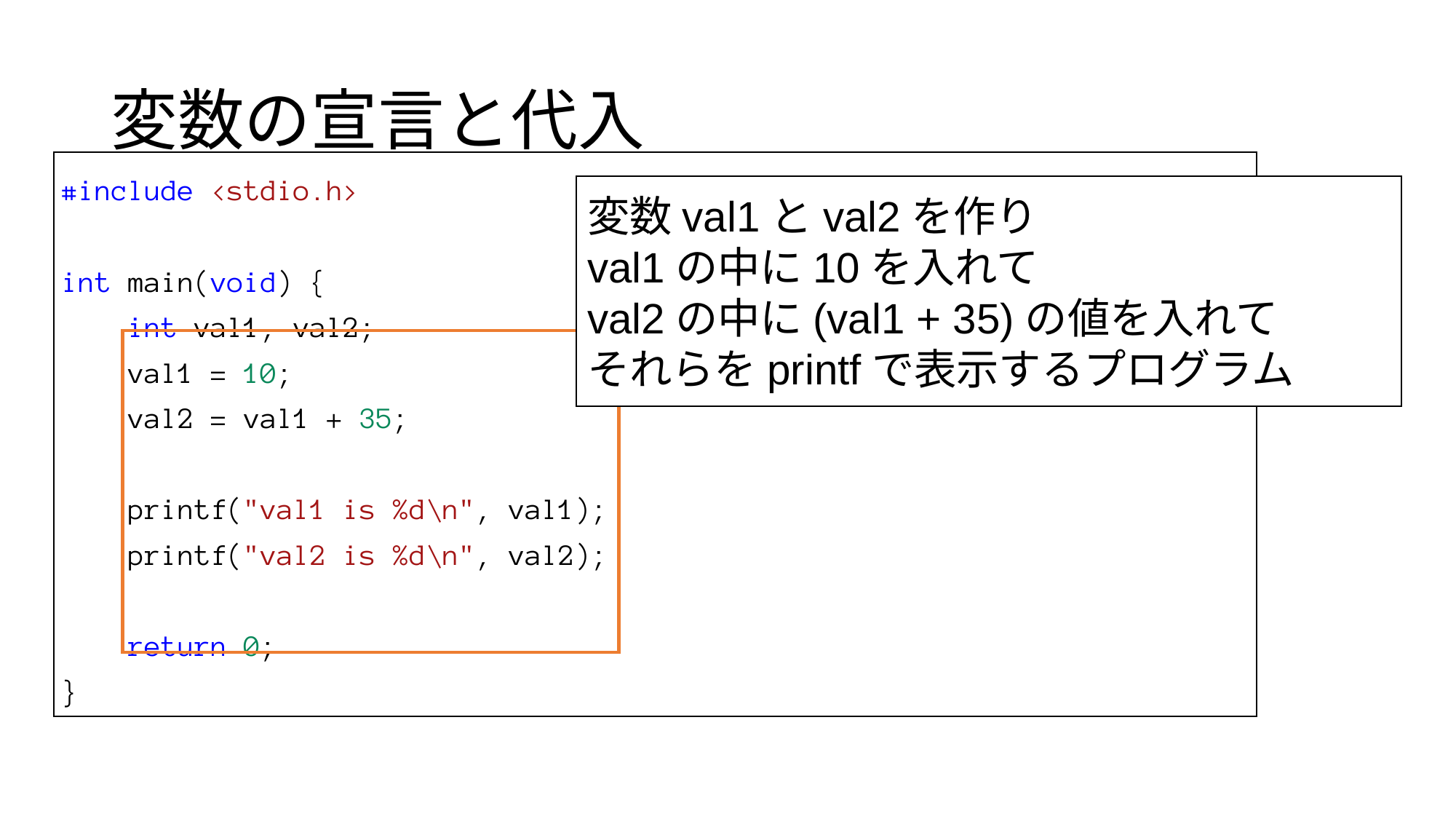

# 変数の宣言と代入
| #include <stdio.h>   int main(void) { int val1, val2; val1 = 10; val2 = val1 + 35;   printf("val1 is %d\n", val1); printf("val2 is %d\n", val2);   return 0; } |
| --- |
変数val1とval2を作り
val1の中に10を入れて
val2の中に(val1 + 35)の値を入れて
それらをprintfで表示するプログラム